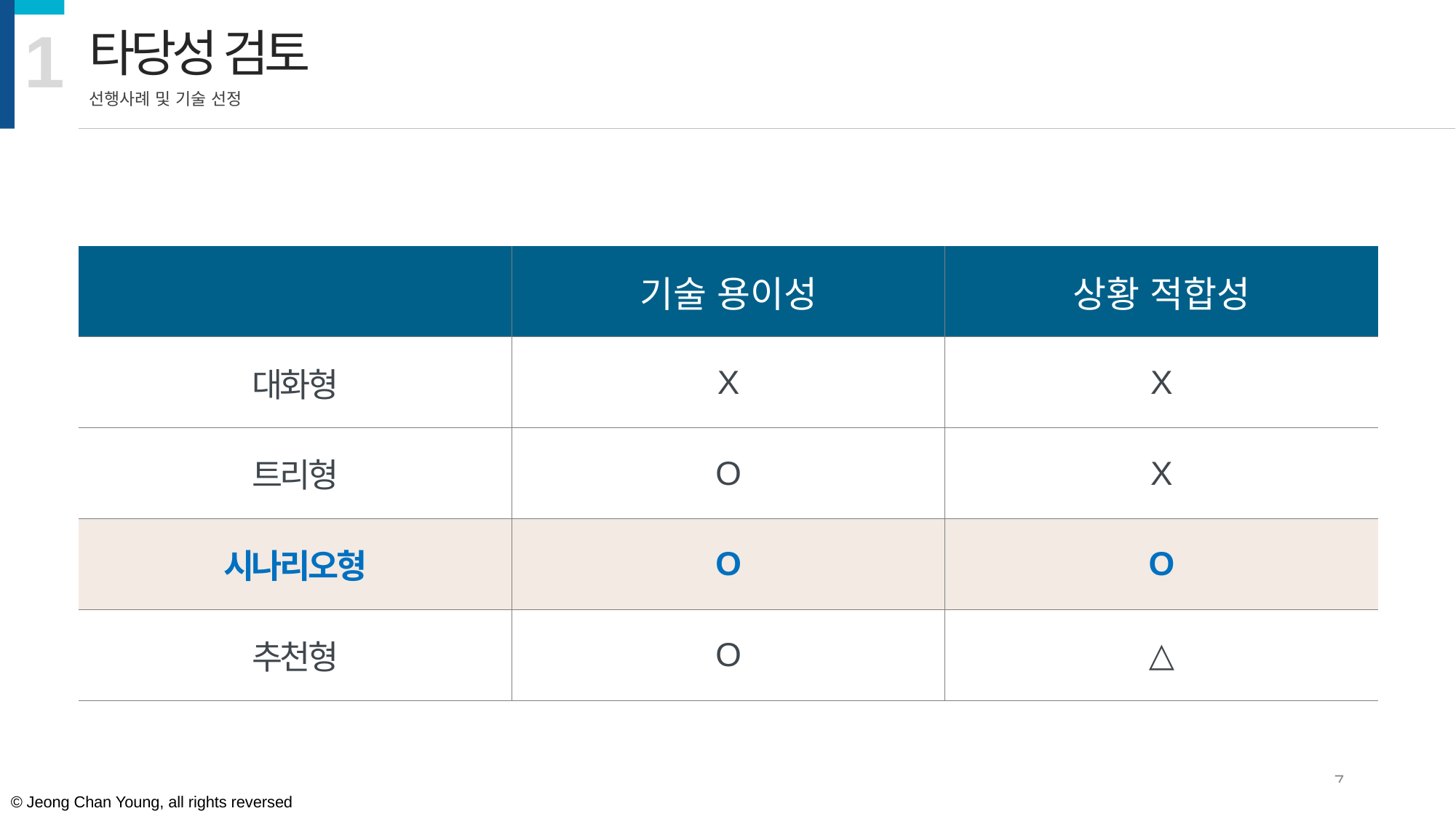

1
타당성 검토
선행사례 및 기술 선정
|  | 기술 용이성 | 상황 적합성 |
| --- | --- | --- |
| 대화형 | X | X |
| 트리형 | O | X |
| 시나리오형 | O | O |
| 추천형 | O | △ |
7
© Jeong Chan Young, all rights reversed